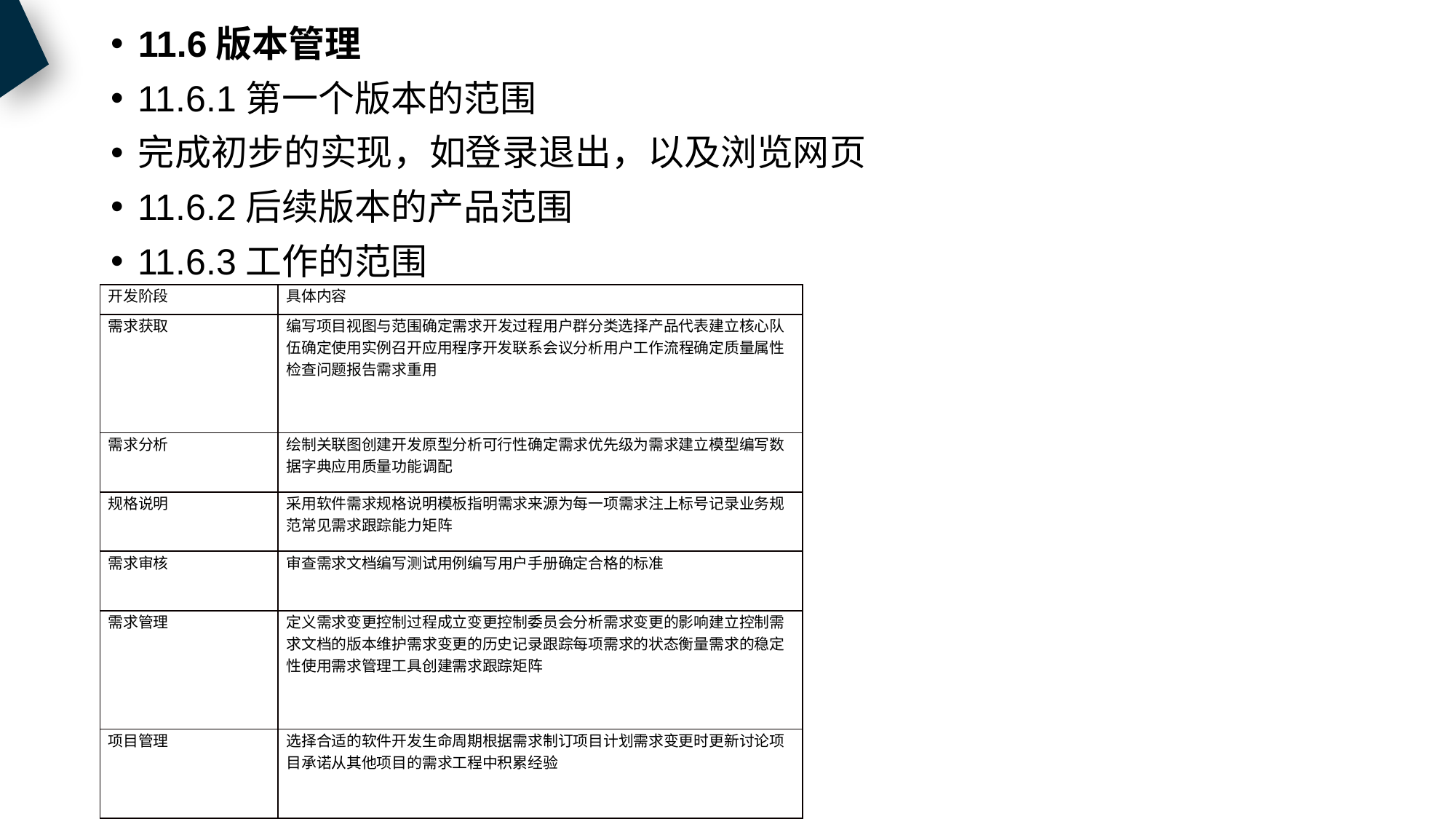

11.6版本管理
11.6.1第一个版本的范围
完成初步的实现，如登录退出，以及浏览网页
11.6.2后续版本的产品范围
11.6.3工作的范围

| 开发阶段 | 具体内容 |
| --- | --- |
| 需求获取 | 编写项目视图与范围确定需求开发过程用户群分类选择产品代表建立核心队伍确定使用实例召开应用程序开发联系会议分析用户工作流程确定质量属性检查问题报告需求重用 |
| 需求分析 | 绘制关联图创建开发原型分析可行性确定需求优先级为需求建立模型编写数据字典应用质量功能调配 |
| 规格说明 | 采用软件需求规格说明模板指明需求来源为每一项需求注上标号记录业务规范常见需求跟踪能力矩阵 |
| 需求审核 | 审查需求文档编写测试用例编写用户手册确定合格的标准 |
| 需求管理 | 定义需求变更控制过程成立变更控制委员会分析需求变更的影响建立控制需求文档的版本维护需求变更的历史记录跟踪每项需求的状态衡量需求的稳定性使用需求管理工具创建需求跟踪矩阵 |
| 项目管理 | 选择合适的软件开发生命周期根据需求制订项目计划需求变更时更新讨论项目承诺从其他项目的需求工程中积累经验 |